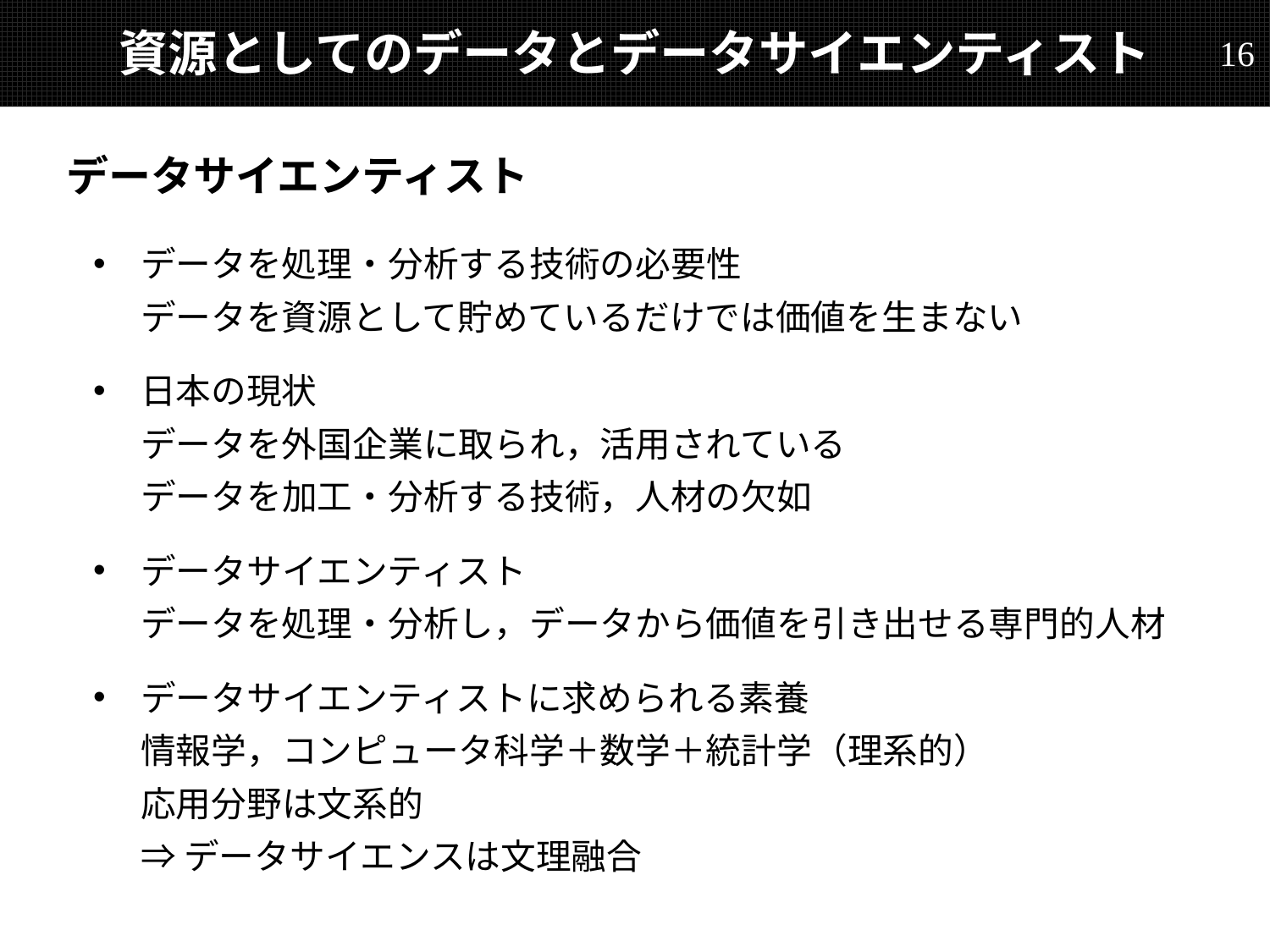

# 資源としてのデータとデータサイエンティスト
16
データサイエンティスト
データを処理・分析する技術の必要性
データを資源として貯めているだけでは価値を生まない
日本の現状
データを外国企業に取られ，活用されている
データを加工・分析する技術，人材の欠如
データサイエンティスト
データを処理・分析し，データから価値を引き出せる専門的人材
データサイエンティストに求められる素養
情報学，コンピュータ科学＋数学＋統計学（理系的）
応用分野は文系的
⇒ データサイエンスは文理融合